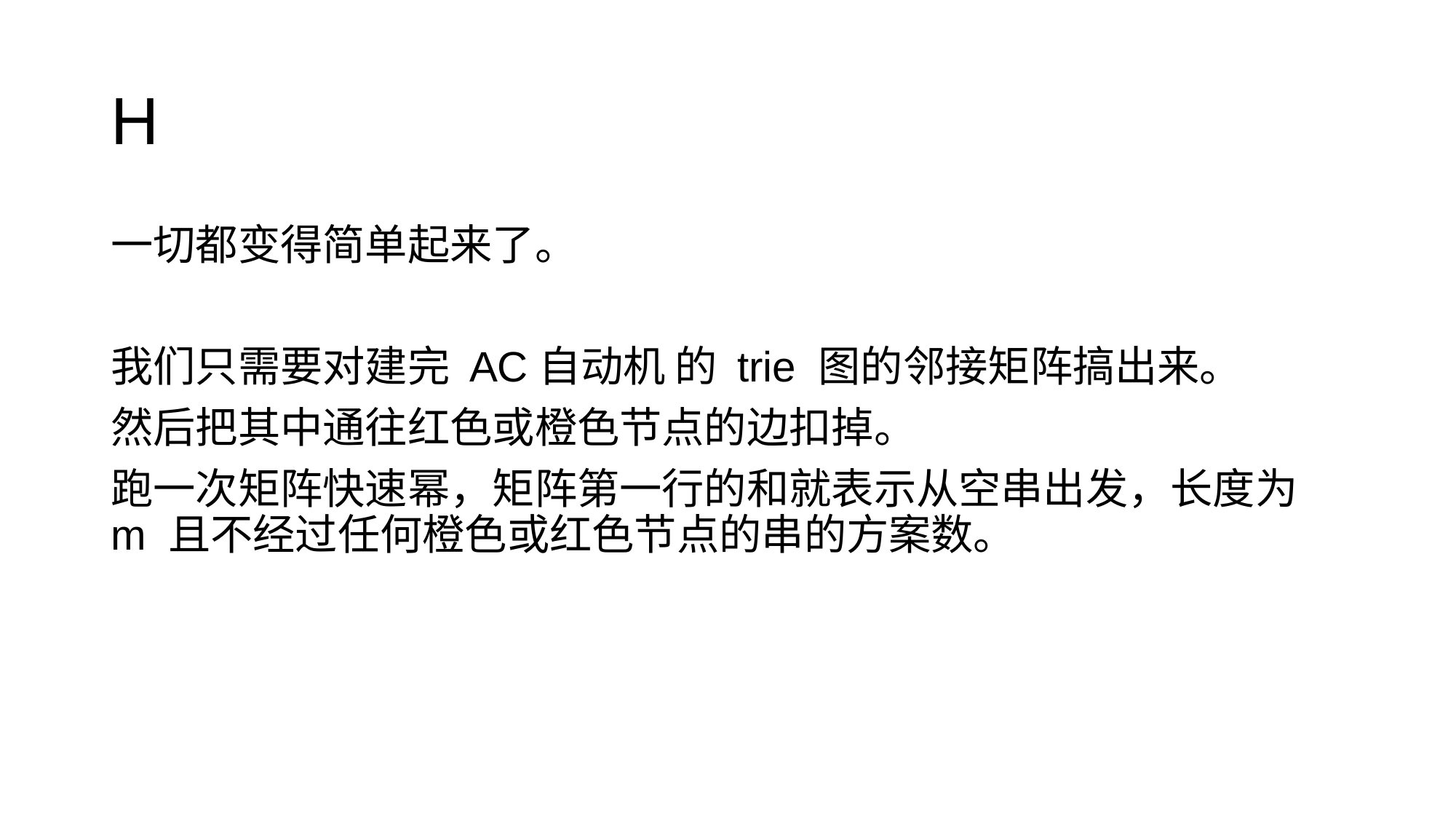

# H
一切都变得简单起来了。

我们只需要对建完 AC自动机 的 trie 图的邻接矩阵搞出来。
然后把其中通往红色或橙色节点的边扣掉。
跑一次矩阵快速幂，矩阵第一行的和就表示从空串出发，长度为 m 且不经过任何橙色或红色节点的串的方案数。